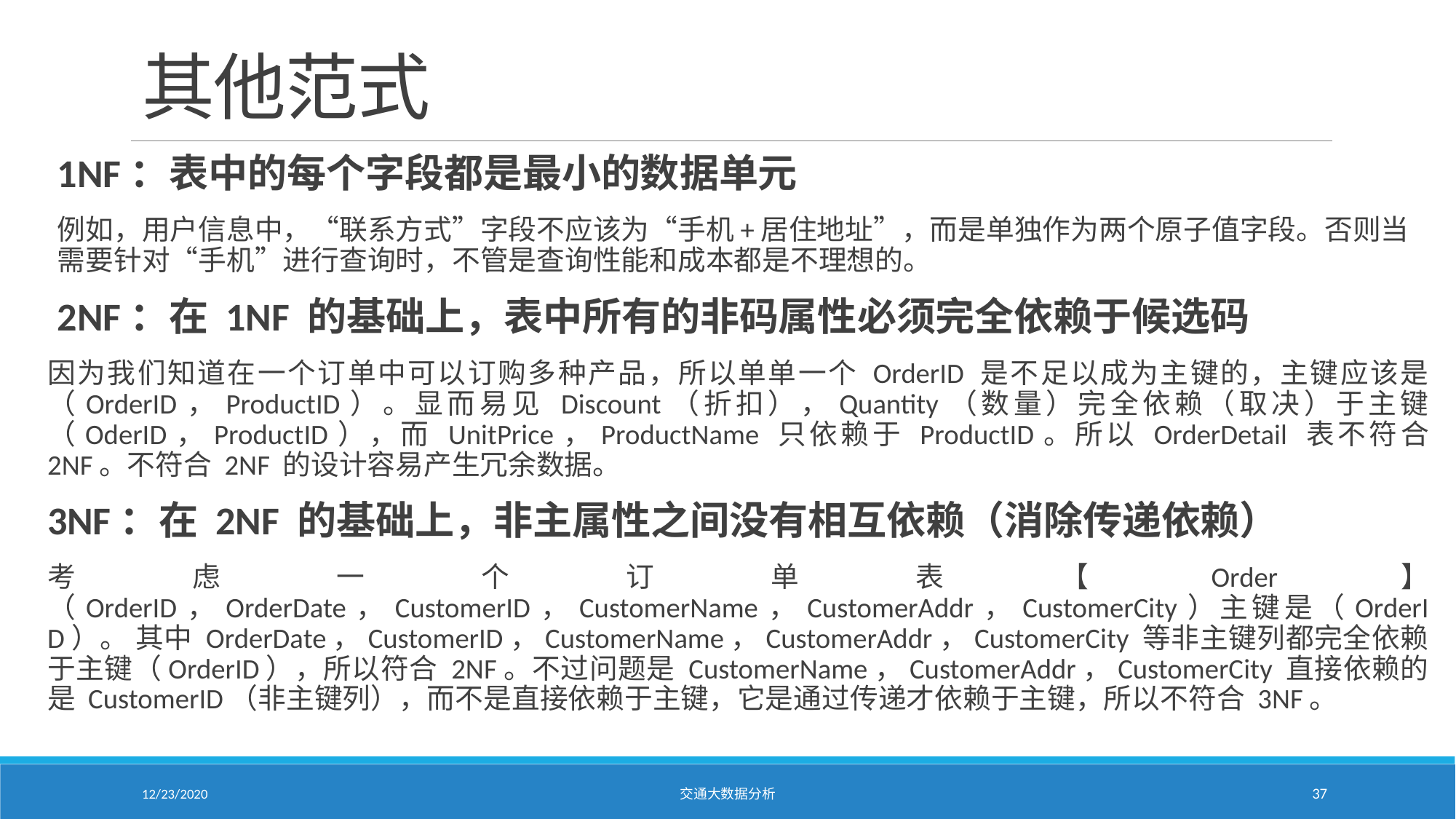

# 其他范式
1NF：表中的每个字段都是最小的数据单元
例如，用户信息中，“联系方式”字段不应该为“手机+居住地址”，而是单独作为两个原子值字段。否则当需要针对“手机”进行查询时，不管是查询性能和成本都是不理想的。
2NF：在 1NF 的基础上，表中所有的非码属性必须完全依赖于候选码
因为我们知道在一个订单中可以订购多种产品，所以单单一个 OrderID 是不足以成为主键的，主键应该是（OrderID，ProductID）。显而易见 Discount（折扣），Quantity（数量）完全依赖（取决）于主键（OderID，ProductID），而 UnitPrice，ProductName 只依赖于 ProductID。所以 OrderDetail 表不符合 2NF。不符合 2NF 的设计容易产生冗余数据。
3NF：在 2NF 的基础上，非主属性之间没有相互依赖（消除传递依赖）
考虑一个订单表【Order】（OrderID，OrderDate，CustomerID，CustomerName，CustomerAddr，CustomerCity）主键是（OrderID）。 其中 OrderDate，CustomerID，CustomerName，CustomerAddr，CustomerCity 等非主键列都完全依赖于主键（OrderID），所以符合 2NF。不过问题是 CustomerName，CustomerAddr，CustomerCity 直接依赖的是 CustomerID（非主键列），而不是直接依赖于主键，它是通过传递才依赖于主键，所以不符合 3NF。
12/23/2020
交通大数据分析
37